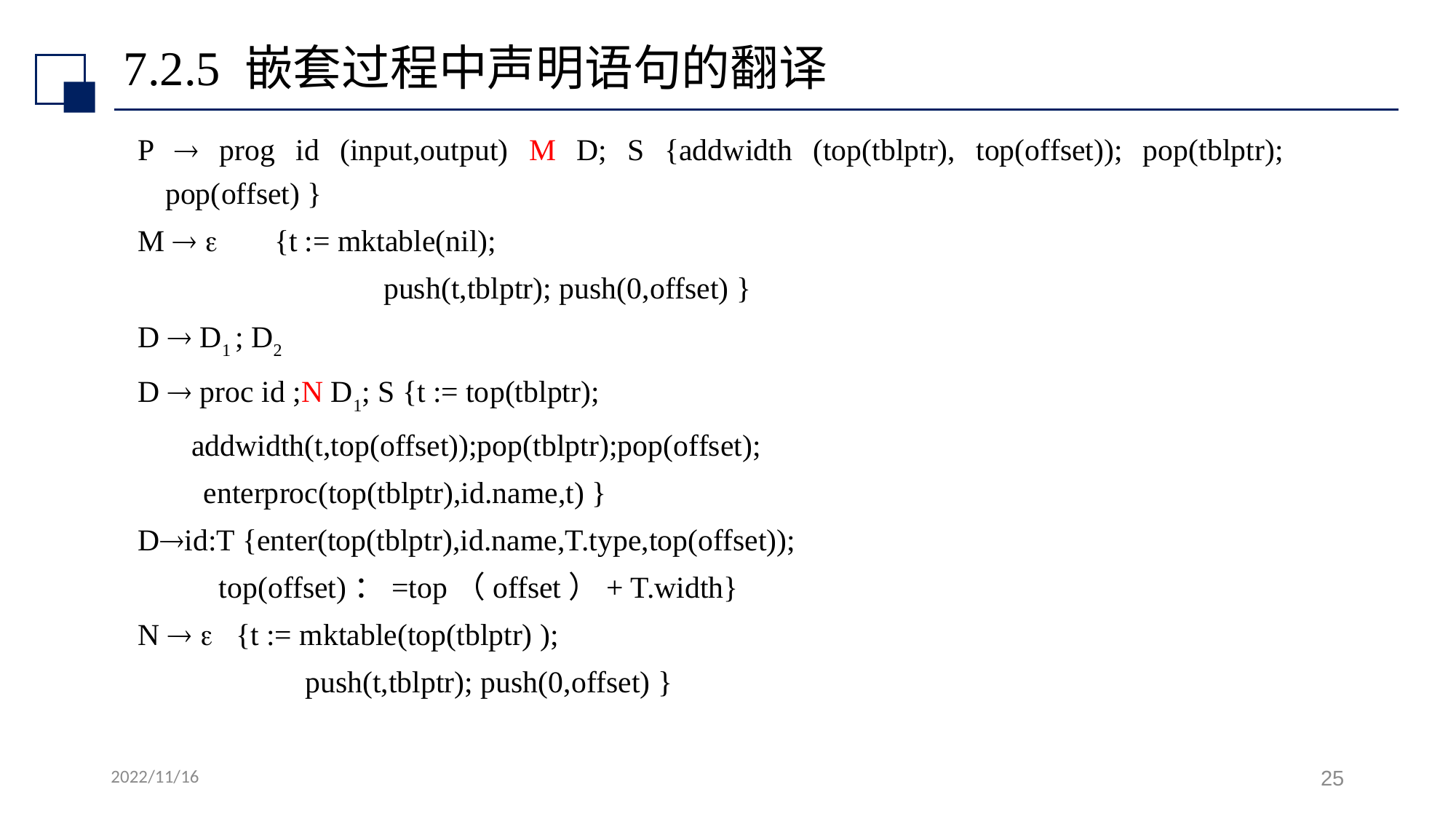

# 7.2.5 嵌套过程中声明语句的翻译
P → prog id (input,output) M D; S {addwidth (top(tblptr), top(offset)); pop(tblptr); pop(offset) }
M → ε 	{t := mktable(nil);
			push(t,tblptr); push(0,offset) }
D → D1 ; D2
D → proc id ;N D1; S {t := top(tblptr);
       addwidth(t,top(offset));pop(tblptr);pop(offset);
	     enterproc(top(tblptr),id.name,t) }
D→id:T {enter(top(tblptr),id.name,T.type,top(offset));
	       top(offset)：=top（offset）+ T.width}
N → ε   {t := mktable(top(tblptr) );
		    push(t,tblptr); push(0,offset) }
2022/11/16
25